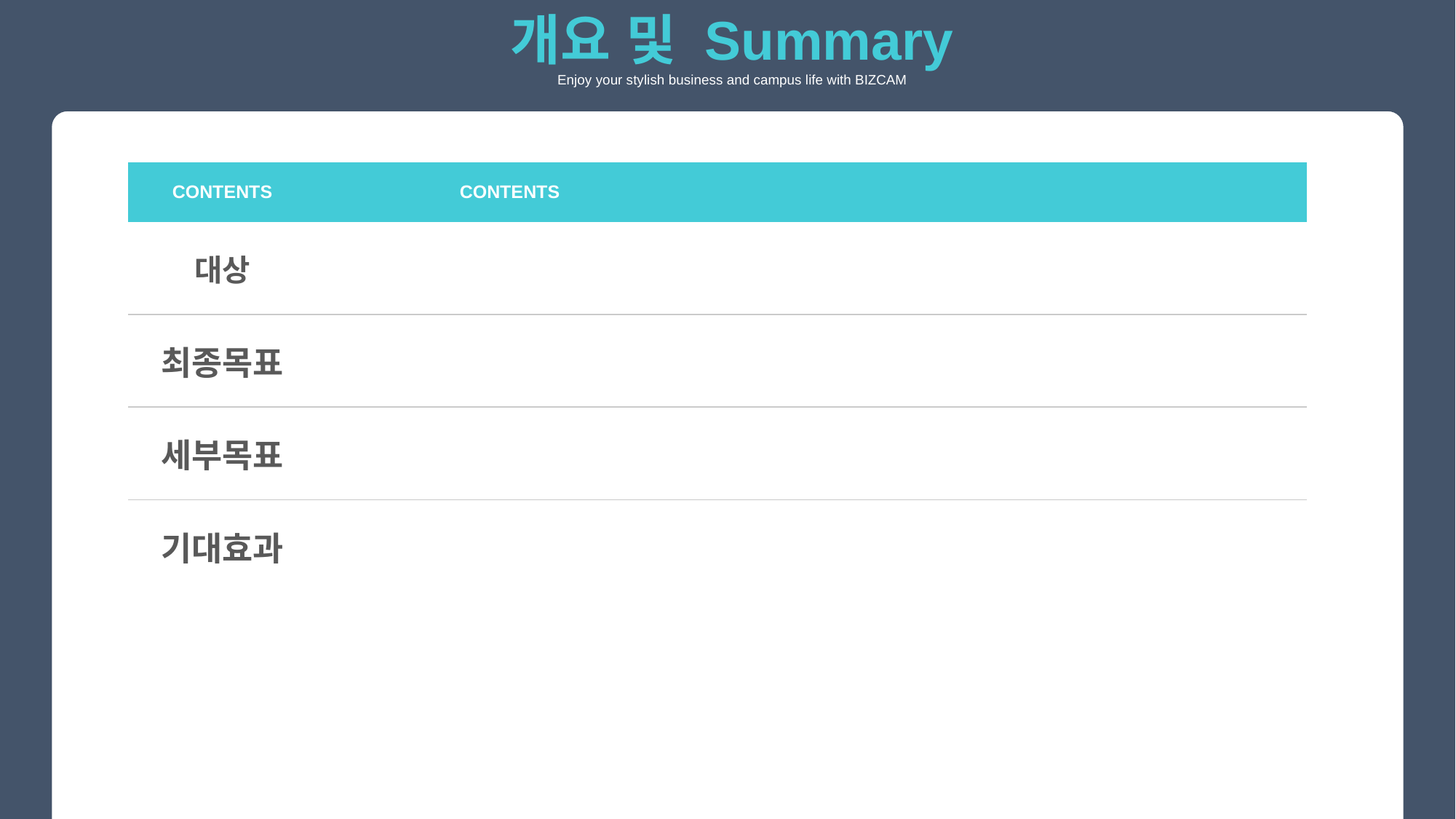

개요 및 Summary
Enjoy your stylish business and campus life with BIZCAM
| CONTENTS | CONTENTS |  |  |  |  |
| --- | --- | --- | --- | --- | --- |
| 대상 |  |  |  |  |  |
| 최종목표 |  |  |  |  |  |
| 세부목표 |  |  |  |  |  |
| 기대효과 |  |  |  |  |  |